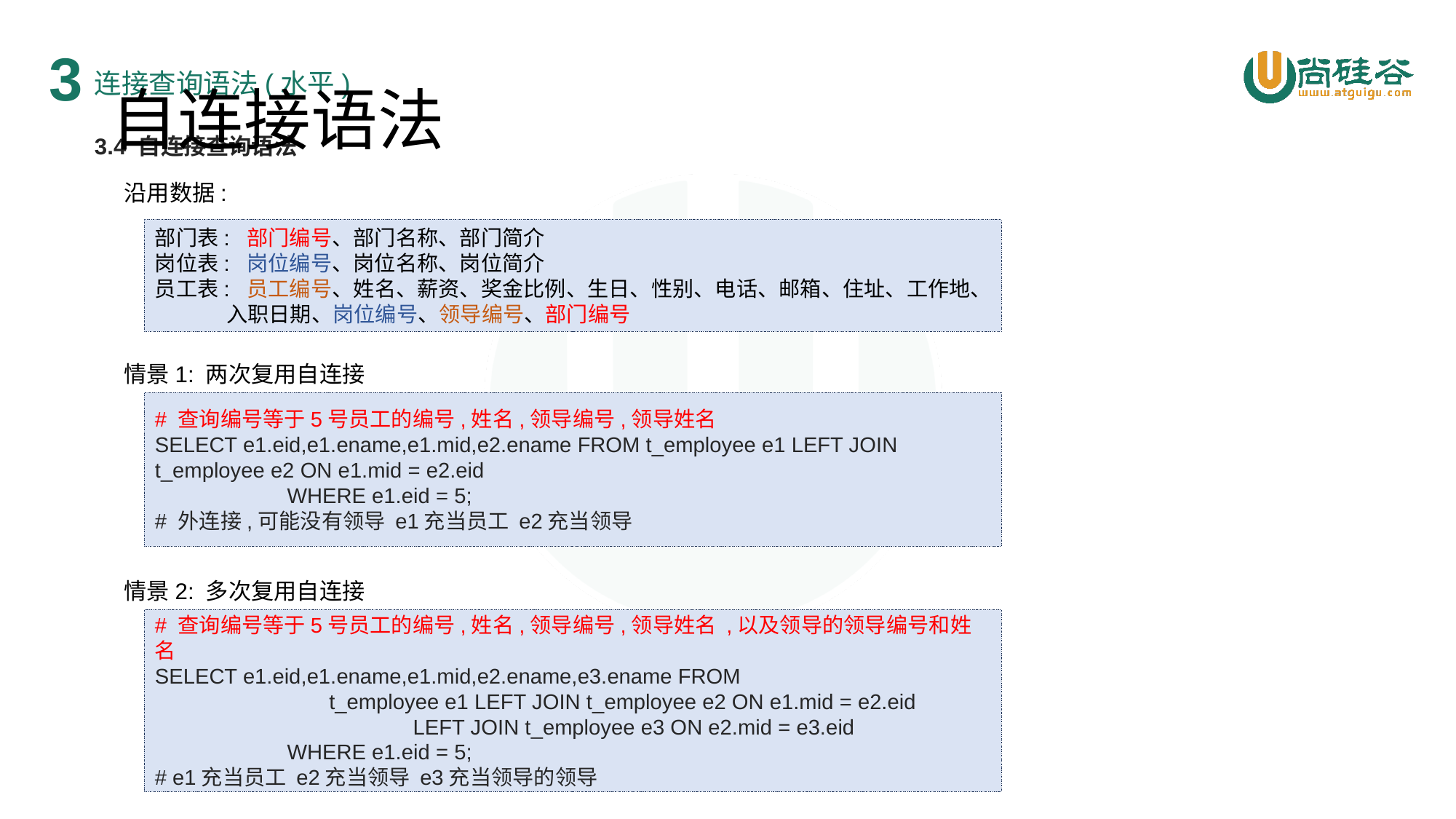

3
# 自连接语法
连接查询语法(水平)
3.4 自连接查询语法
沿用数据:
部门表:  部门编号、部门名称、部门简介
岗位表:  岗位编号、岗位名称、岗位简介
员工表:  员工编号、姓名、薪资、奖金比例、生日、性别、电话、邮箱、住址、工作地、
              入职日期、岗位编号、领导编号、部门编号
情景1: 两次复用自连接
# 查询编号等于5号员工的编号,姓名,领导编号,领导姓名
SELECT e1.eid,e1.ename,e1.mid,e2.ename FROM t_employee e1 LEFT JOIN t_employee e2 ON e1.mid = e2.eid
                      WHERE e1.eid = 5;
# 外连接,可能没有领导 e1充当员工 e2充当领导
情景2: 多次复用自连接
# 查询编号等于5号员工的编号,姓名,领导编号,领导姓名 ,以及领导的领导编号和姓名
SELECT e1.eid,e1.ename,e1.mid,e2.ename,e3.ename FROM
                             t_employee e1 LEFT JOIN t_employee e2 ON e1.mid = e2.eid
                                           LEFT JOIN t_employee e3 ON e2.mid = e3.eid
                      WHERE e1.eid = 5;
# e1充当员工 e2充当领导 e3充当领导的领导